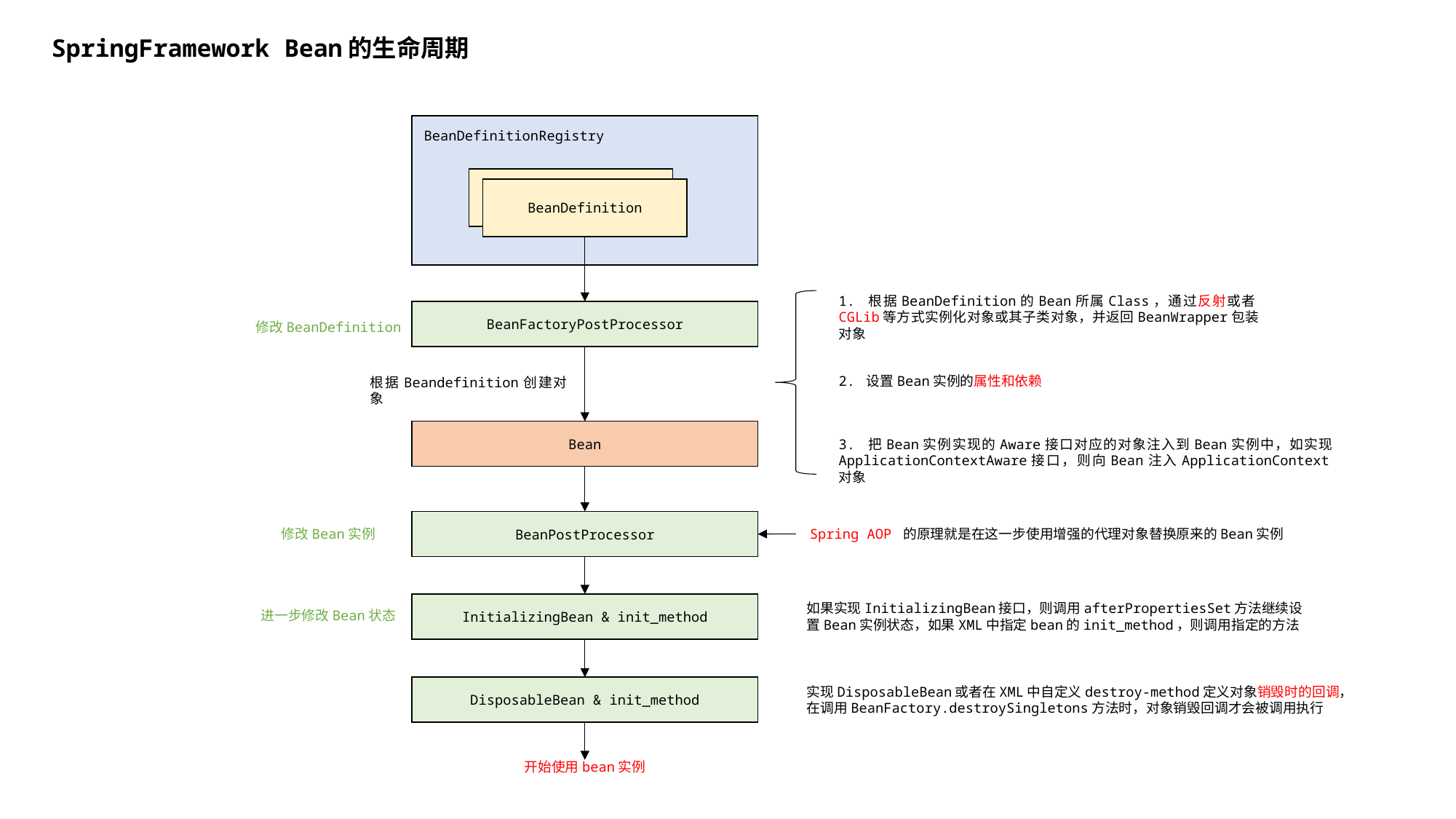

SpringFramework Bean的生命周期

BeanDefinitionRegistry
BeanDefinition
BeanDefinition
1. 根据BeanDefinition的Bean所属Class，通过反射或者CGLib等方式实例化对象或其子类对象，并返回BeanWrapper包装对象

BeanFactoryPostProcessor
修改BeanDefinition
2. 设置Bean实例的属性和依赖
根据Beandefinition创建对象
Bean
3. 把Bean实例实现的Aware接口对应的对象注入到Bean实例中，如实现 ApplicationContextAware接口，则向Bean注入ApplicationContext对象
BeanPostProcessor
修改Bean实例
Spring AOP 的原理就是在这一步使用增强的代理对象替换原来的Bean实例
InitializingBean & init_method
如果实现InitializingBean接口，则调用afterPropertiesSet方法继续设置Bean实例状态，如果XML中指定bean的init_method，则调用指定的方法
进一步修改Bean状态
DisposableBean & init_method
实现DisposableBean或者在XML中自定义destroy-method定义对象销毁时的回调，在调用BeanFactory.destroySingletons方法时，对象销毁回调才会被调用执行
开始使用bean实例